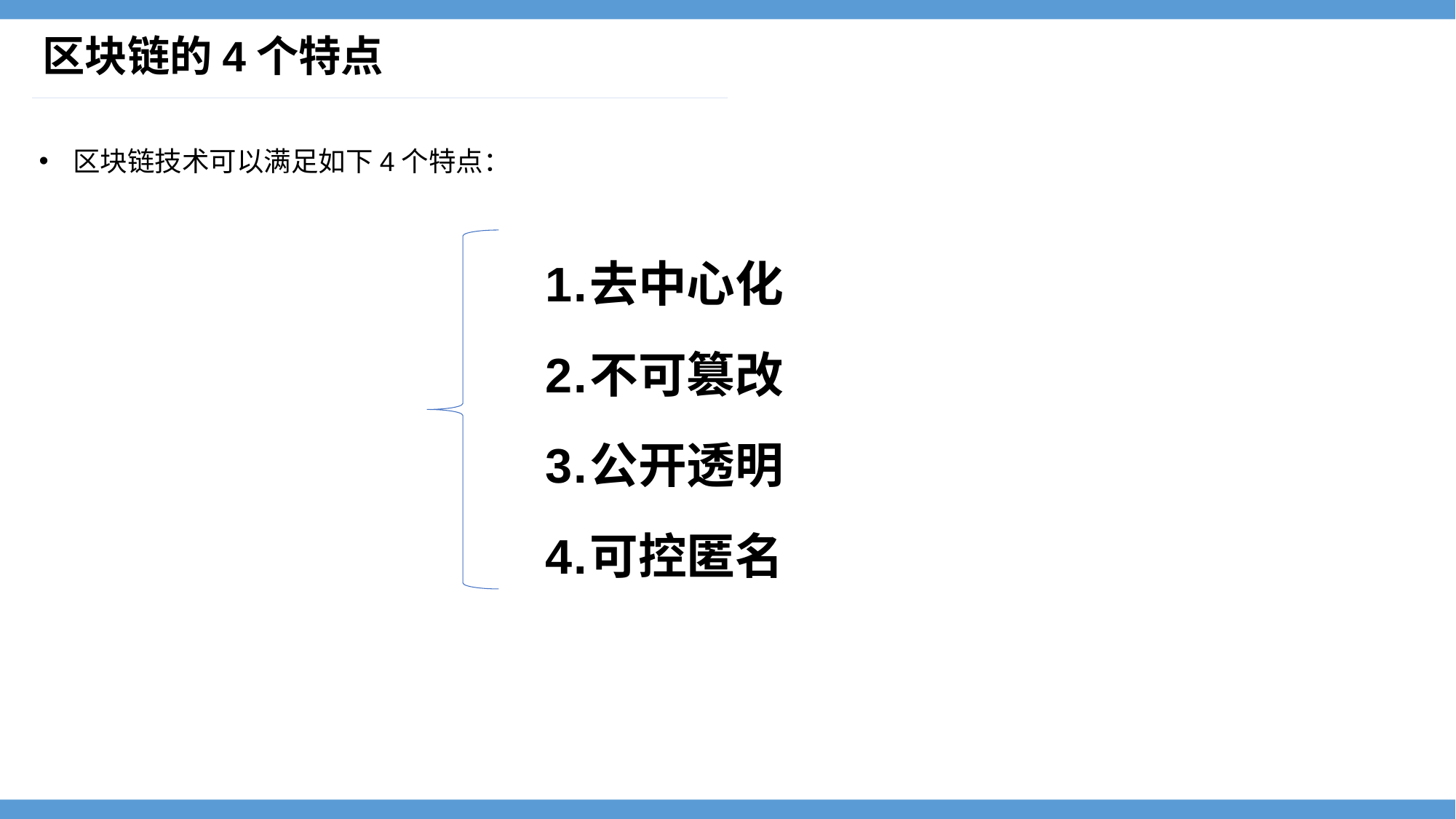

# 区块链的4个特点
区块链技术可以满足如下4个特点：

去中心化
不可篡改
公开透明
可控匿名